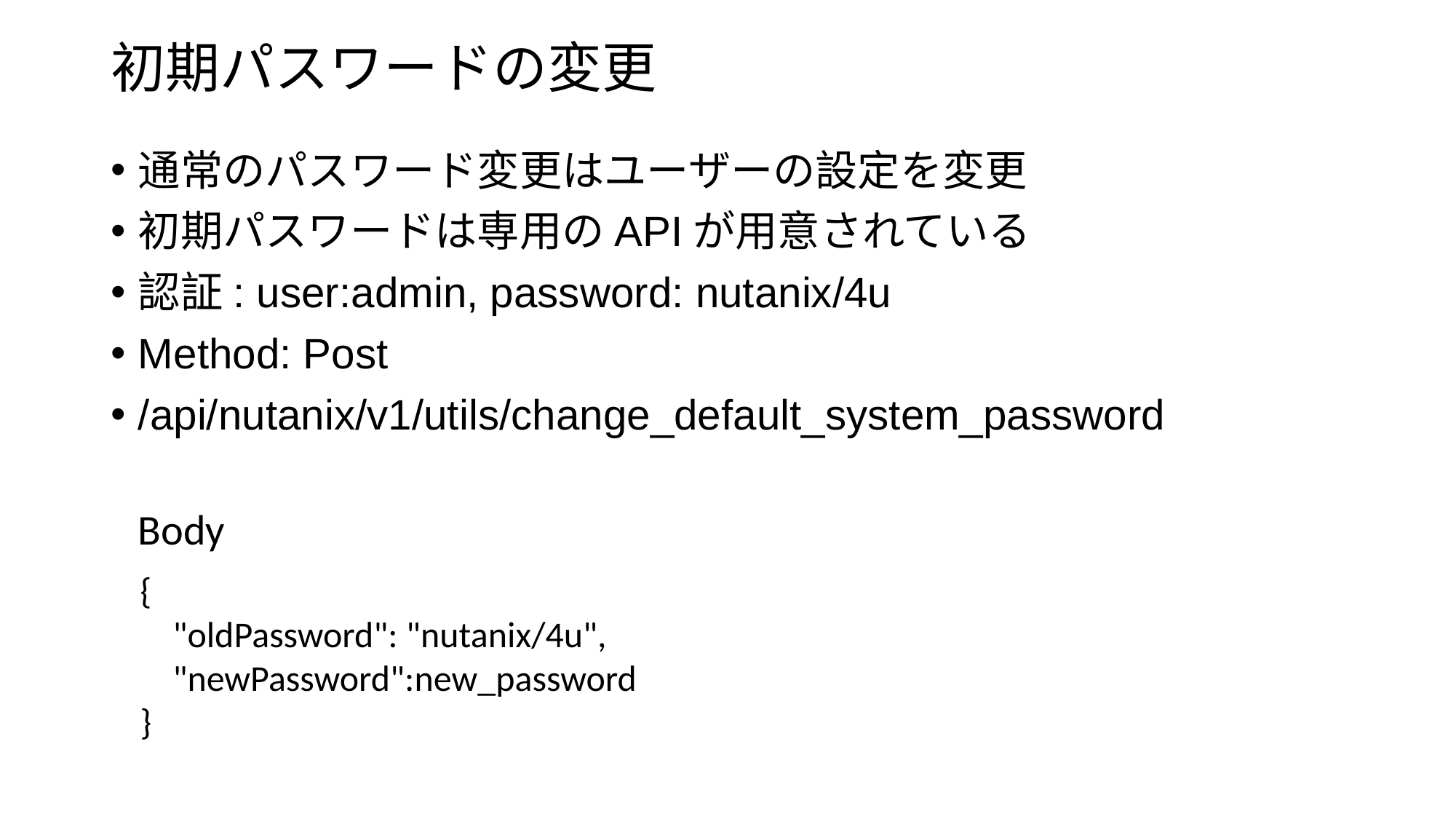

# 初期パスワードの変更
通常のパスワード変更はユーザーの設定を変更
初期パスワードは専用のAPIが用意されている
認証: user:admin, password: nutanix/4u
Method: Post
/api/nutanix/v1/utils/change_default_system_password

Body
{
    "oldPassword": "nutanix/4u",
    "newPassword":new_password
}